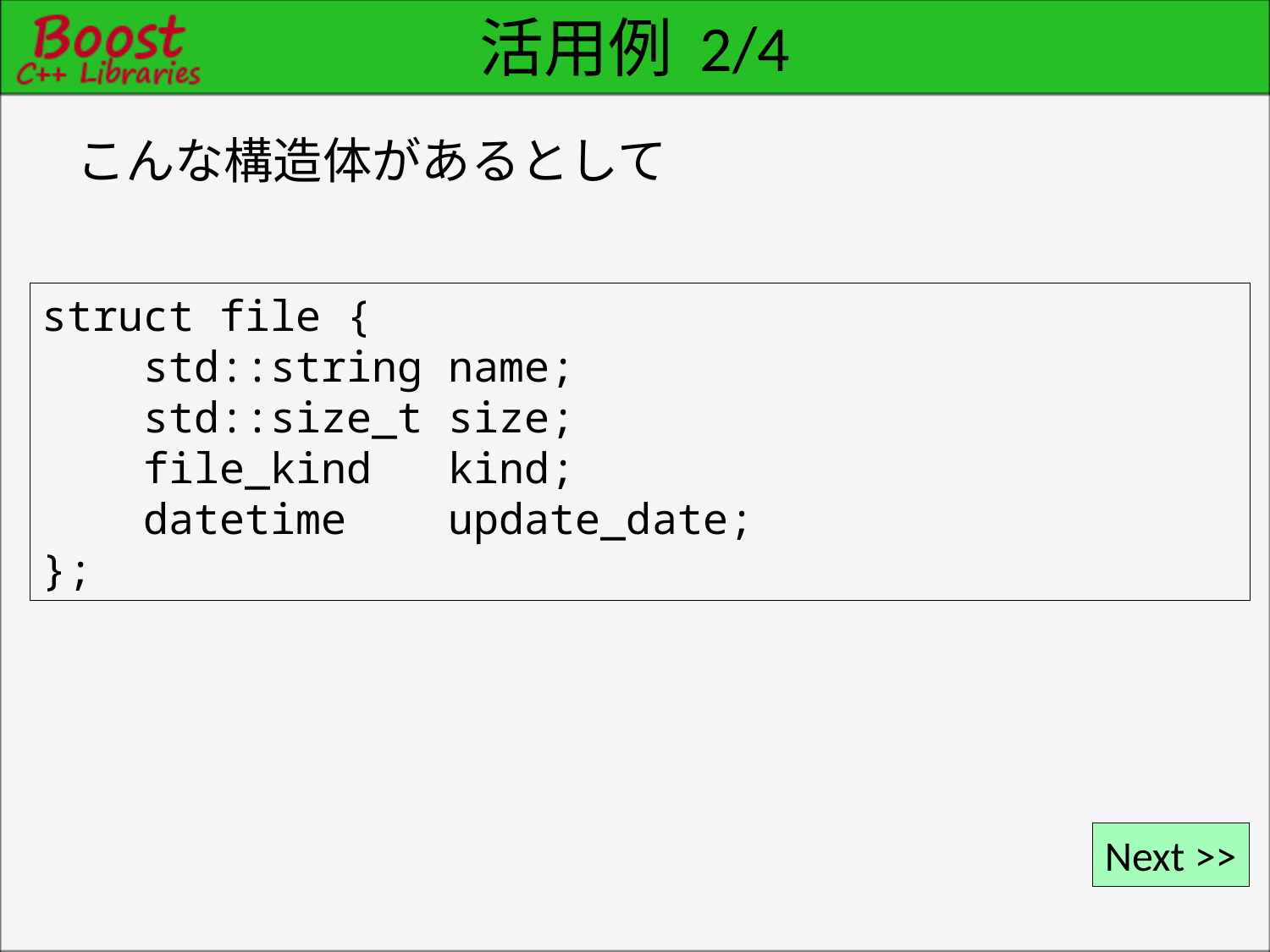

# 活用例 2/4
こんな構造体があるとして
struct file {
    std::string name;
    std::size_t size;
    file_kind   kind;
    datetime    update_date;
};
Next >>